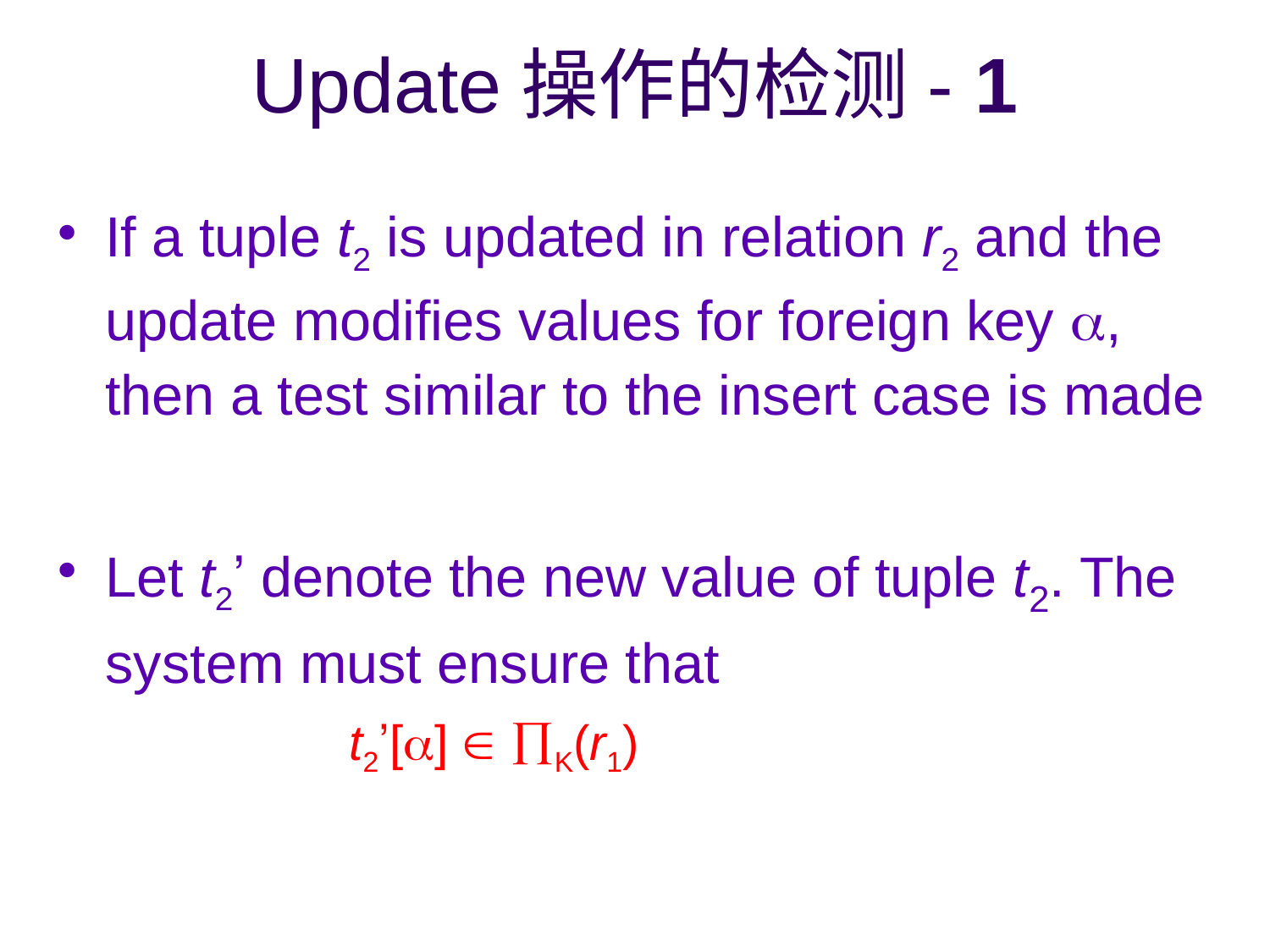

# Update操作的检测- 1
If a tuple t2 is updated in relation r2 and the update modifies values for foreign key α, then a test similar to the insert case is made

Let t2’ denote the new value of tuple t2. The system must ensure that
		 t2’[α] ∈ ∏K(r1)